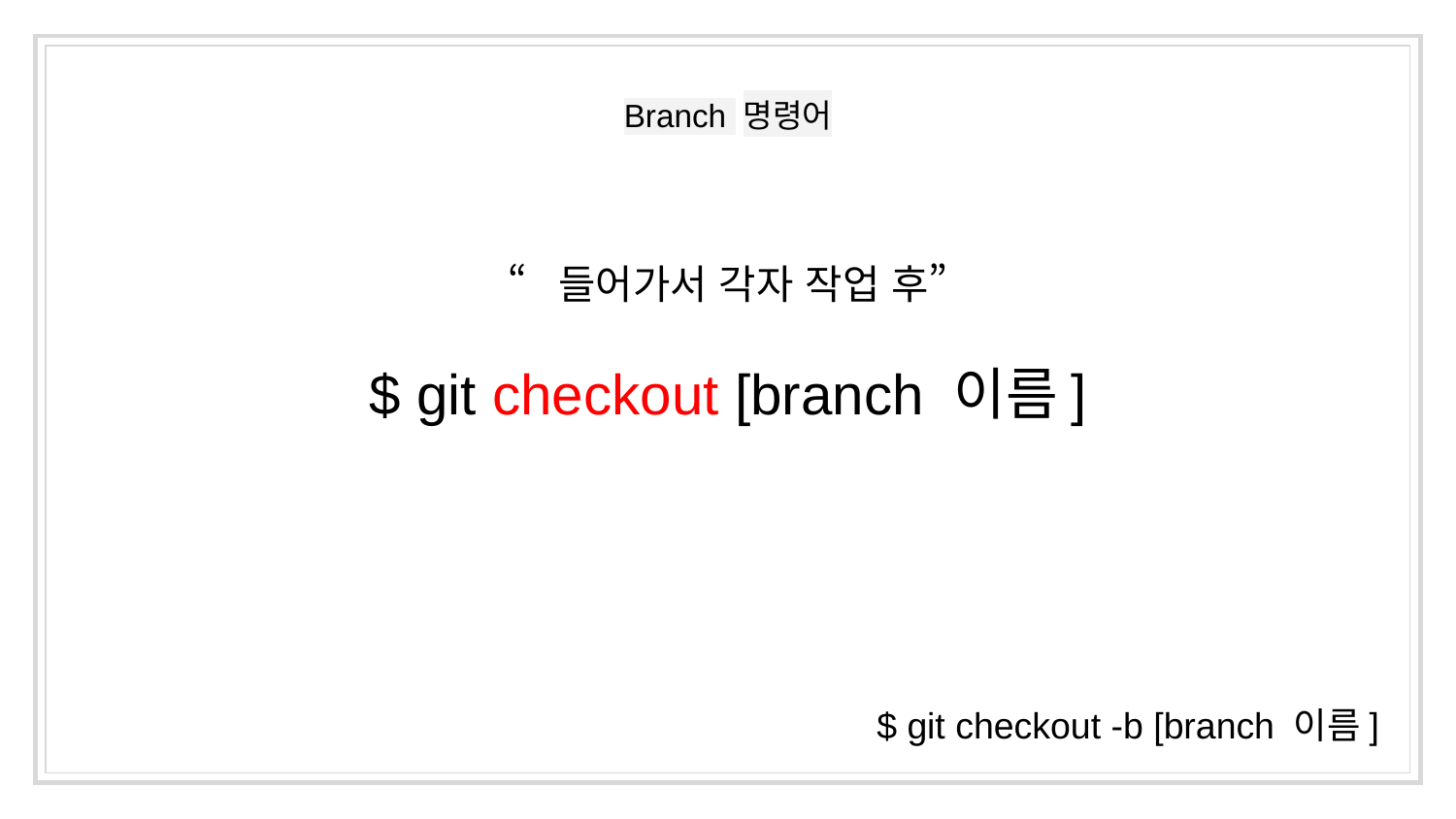

# Branch 명령어
“들어가서 각자 작업 후”
$ git checkout [branch 이름]
$ git checkout -b [branch 이름]